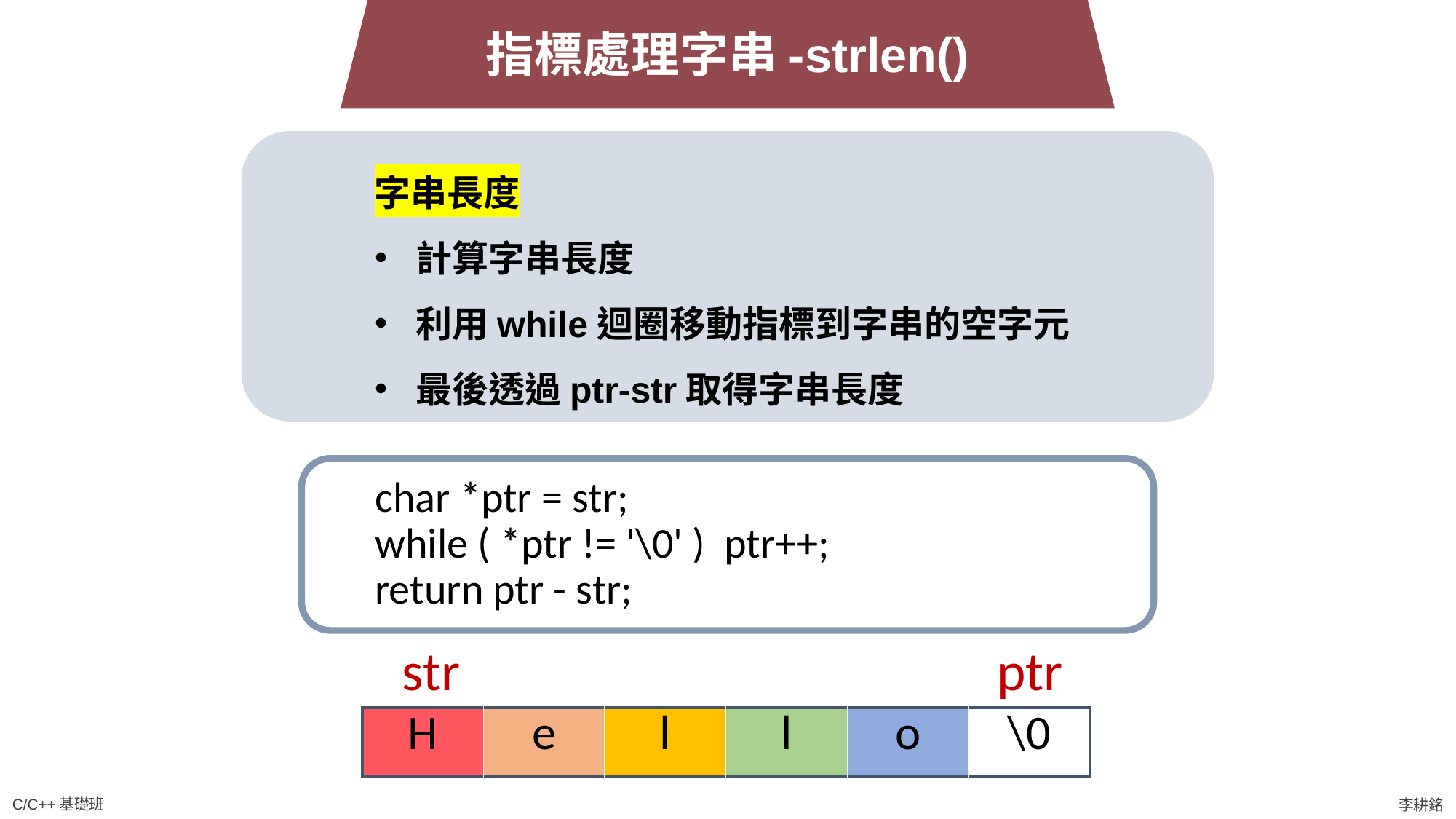

指標處理字串-strlen()

字串長度
計算字串長度
利用while迴圈移動指標到字串的空字元
最後透過ptr-str取得字串長度
char *ptr = str;
while ( *ptr != '\0' )  ptr++;
return ptr - str;
ptr
str
| H | e | l | l | o | \0 |
| --- | --- | --- | --- | --- | --- |
C/C++基礎班
李耕銘